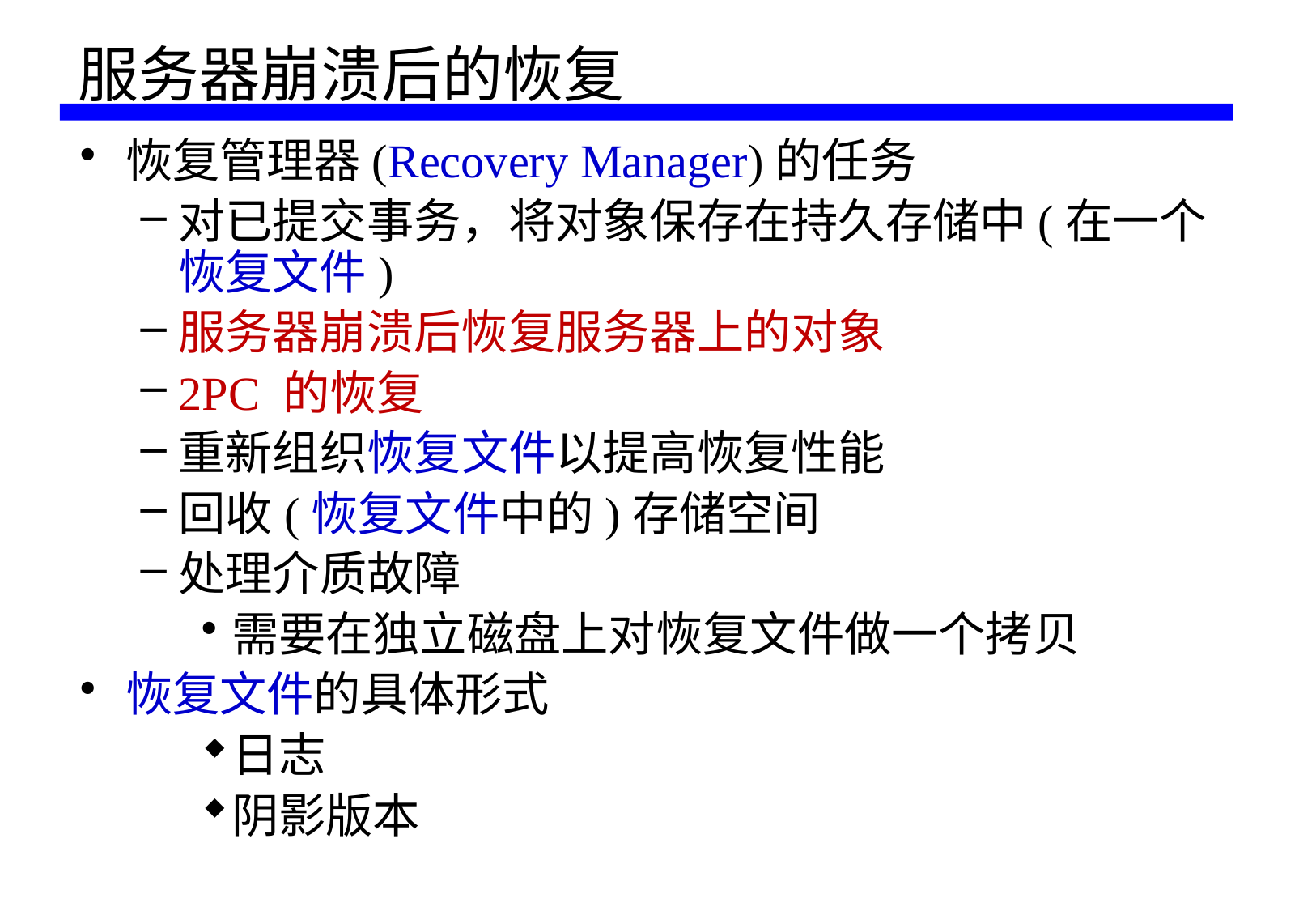

# 服务器崩溃后的恢复
恢复管理器(Recovery Manager)的任务
对已提交事务，将对象保存在持久存储中(在一个恢复文件)
服务器崩溃后恢复服务器上的对象
2PC 的恢复
重新组织恢复文件以提高恢复性能
回收(恢复文件中的)存储空间
处理介质故障
需要在独立磁盘上对恢复文件做一个拷贝
恢复文件的具体形式
日志
阴影版本